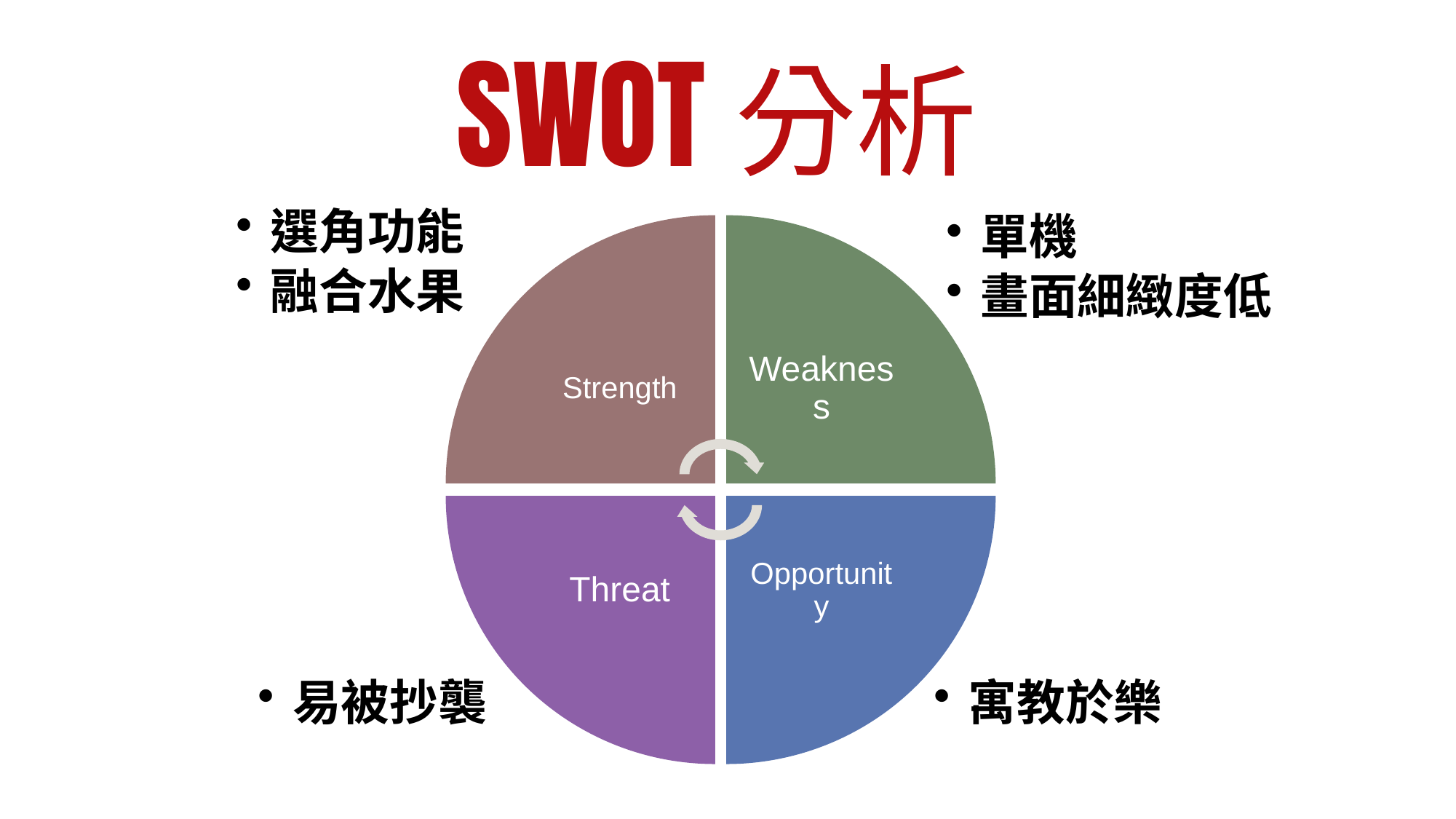

SWOT分析
寓教於樂
易被抄襲
單機
畫面細緻度低
選角功能
融合水果

Strength
Weakness
Opportunity
Threat